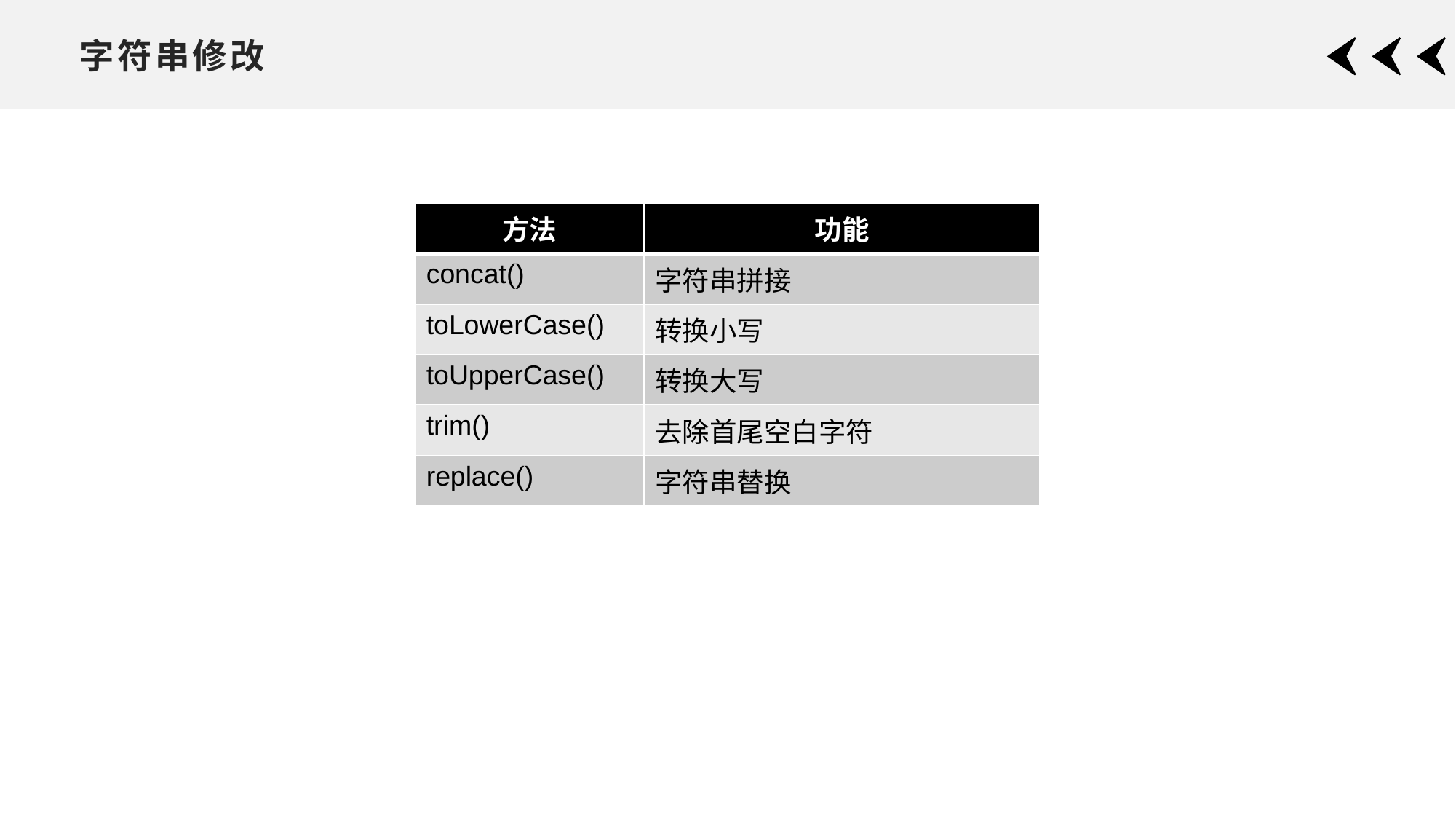

# 字符串修改
| 方法 | 功能 |
| --- | --- |
| concat() | 字符串拼接 |
| toLowerCase() | 转换小写 |
| toUpperCase() | 转换大写 |
| trim() | 去除首尾空白字符 |
| replace() | 字符串替换 |